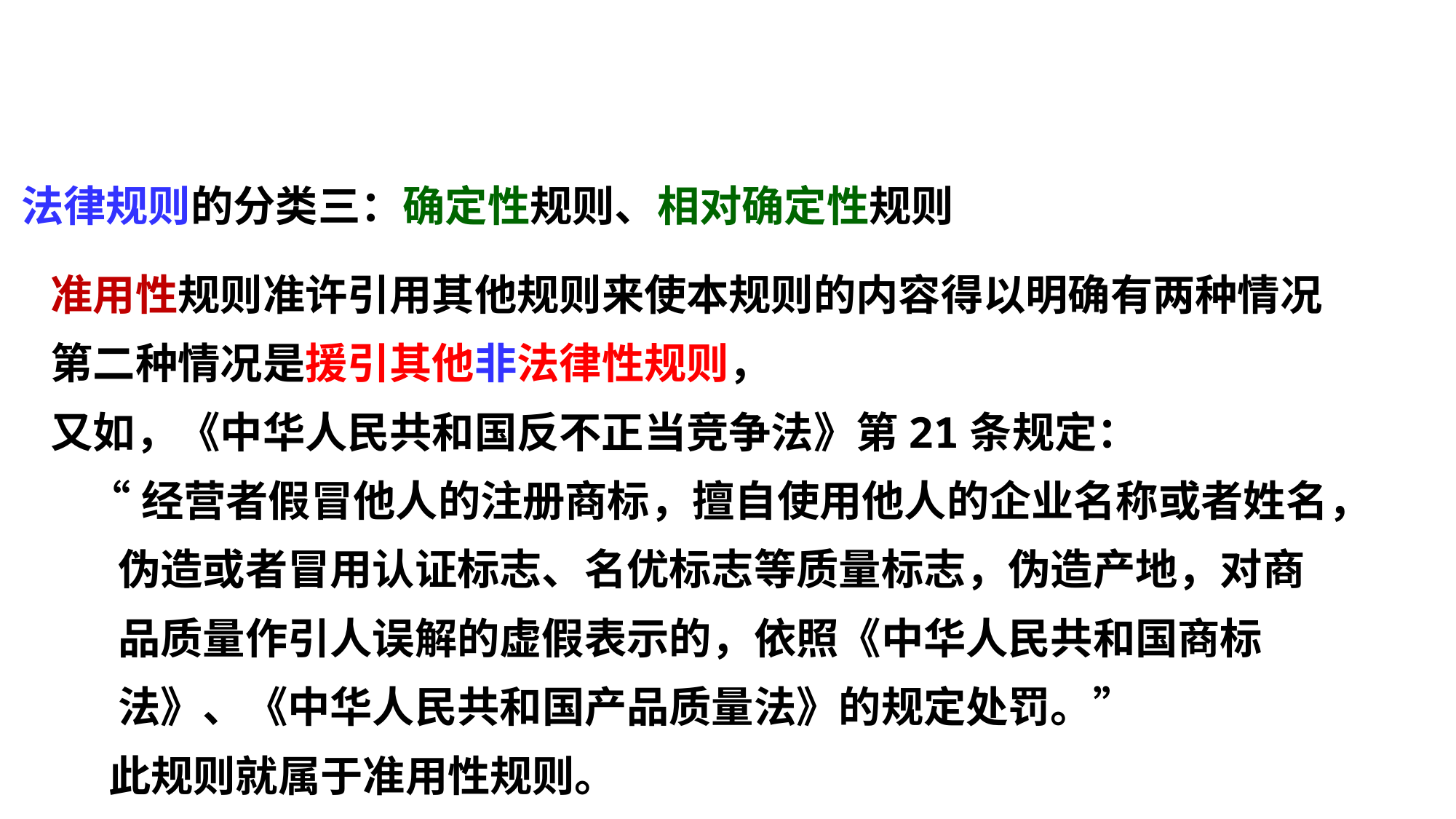

法律规则的分类三：确定性规则、相对确定性规则

  准用性规则准许引用其他规则来使本规则的内容得以明确有两种情况
  第二种情况是援引其他非法律性规则，
  又如，《中华人民共和国反不正当竞争法》第21条规定：
       “经营者假冒他人的注册商标，擅自使用他人的企业名称或者姓名，
         伪造或者冒用认证标志、名优标志等质量标志，伪造产地，对商
         品质量作引人误解的虚假表示的，依照《中华人民共和国商标
         法》、《中华人民共和国产品质量法》的规定处罚。”
        此规则就属于准用性规则。